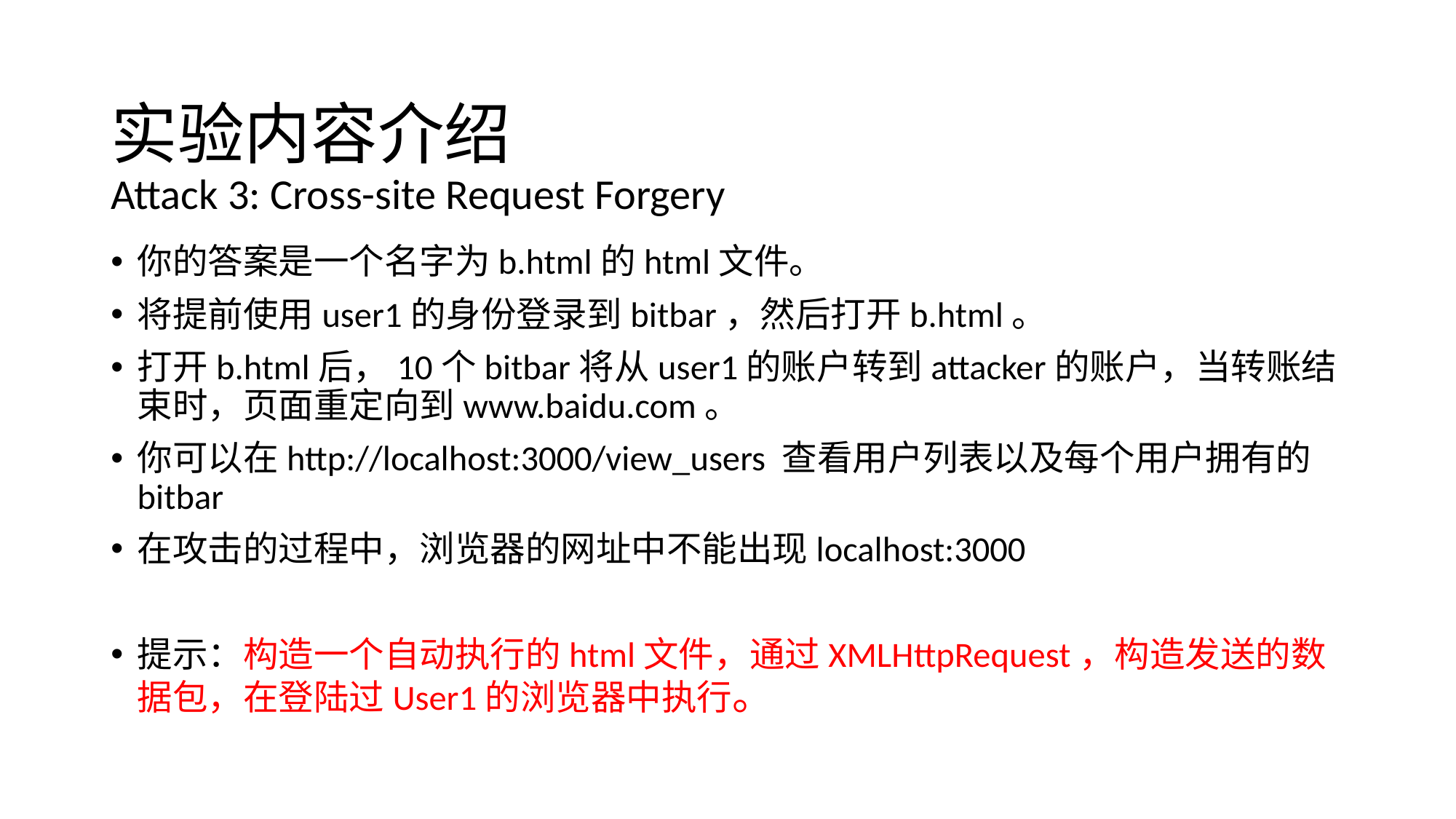

# 实验内容介绍 Attack 3: Cross-site Request Forgery
你的答案是一个名字为b.html的html文件。
将提前使用user1的身份登录到bitbar，然后打开b.html。
打开b.html后，10个bitbar将从user1的账户转到attacker的账户，当转账结束时，页面重定向到www.baidu.com。
你可以在http://localhost:3000/view_users 查看用户列表以及每个用户拥有的bitbar
在攻击的过程中，浏览器的网址中不能出现localhost:3000

提示：构造一个自动执行的html文件，通过XMLHttpRequest，构造发送的数据包，在登陆过User1的浏览器中执行。